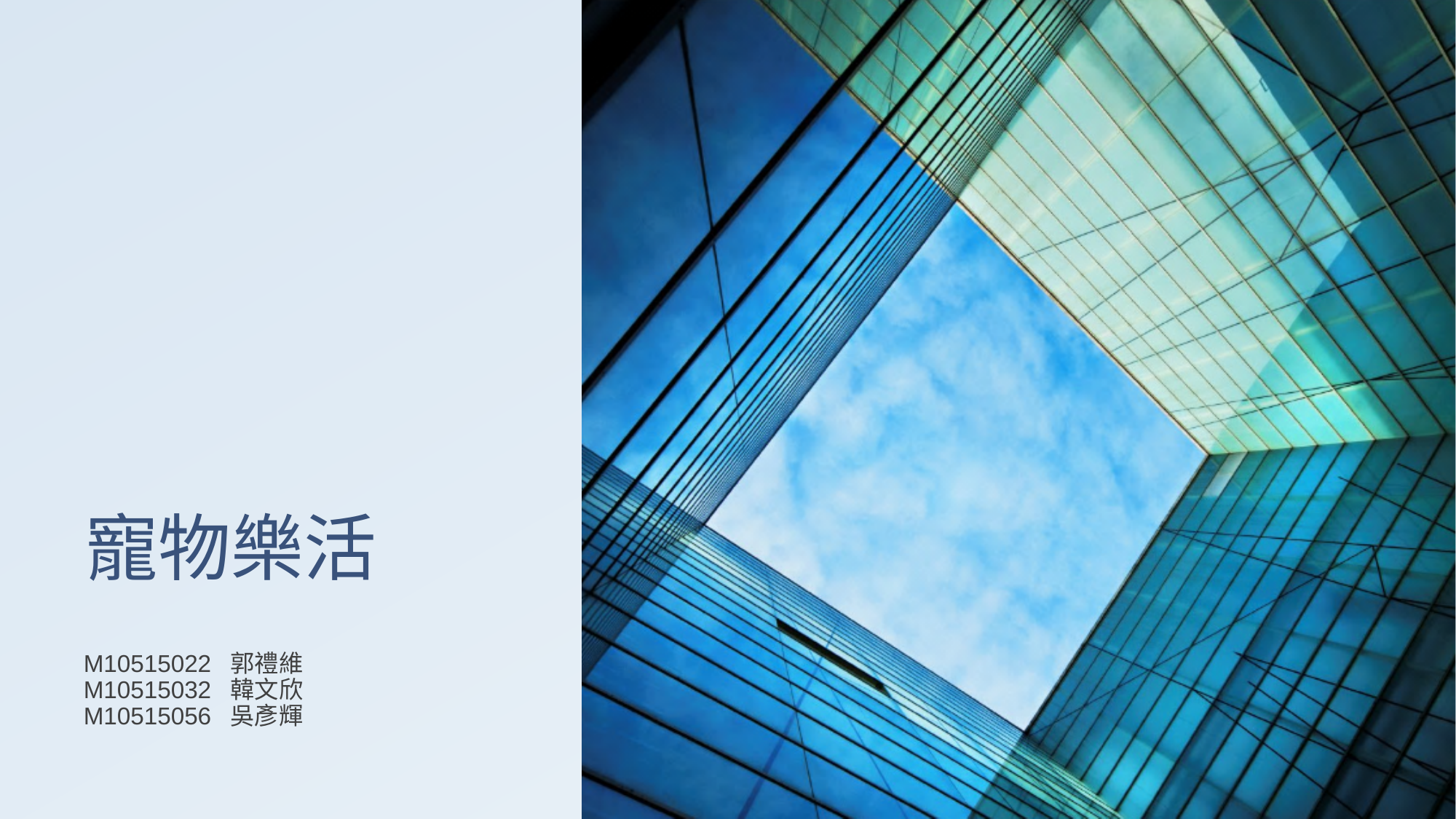

# 寵物樂活
M10515022  郭禮維
M10515032  韓文欣
M10515056  吳彥輝